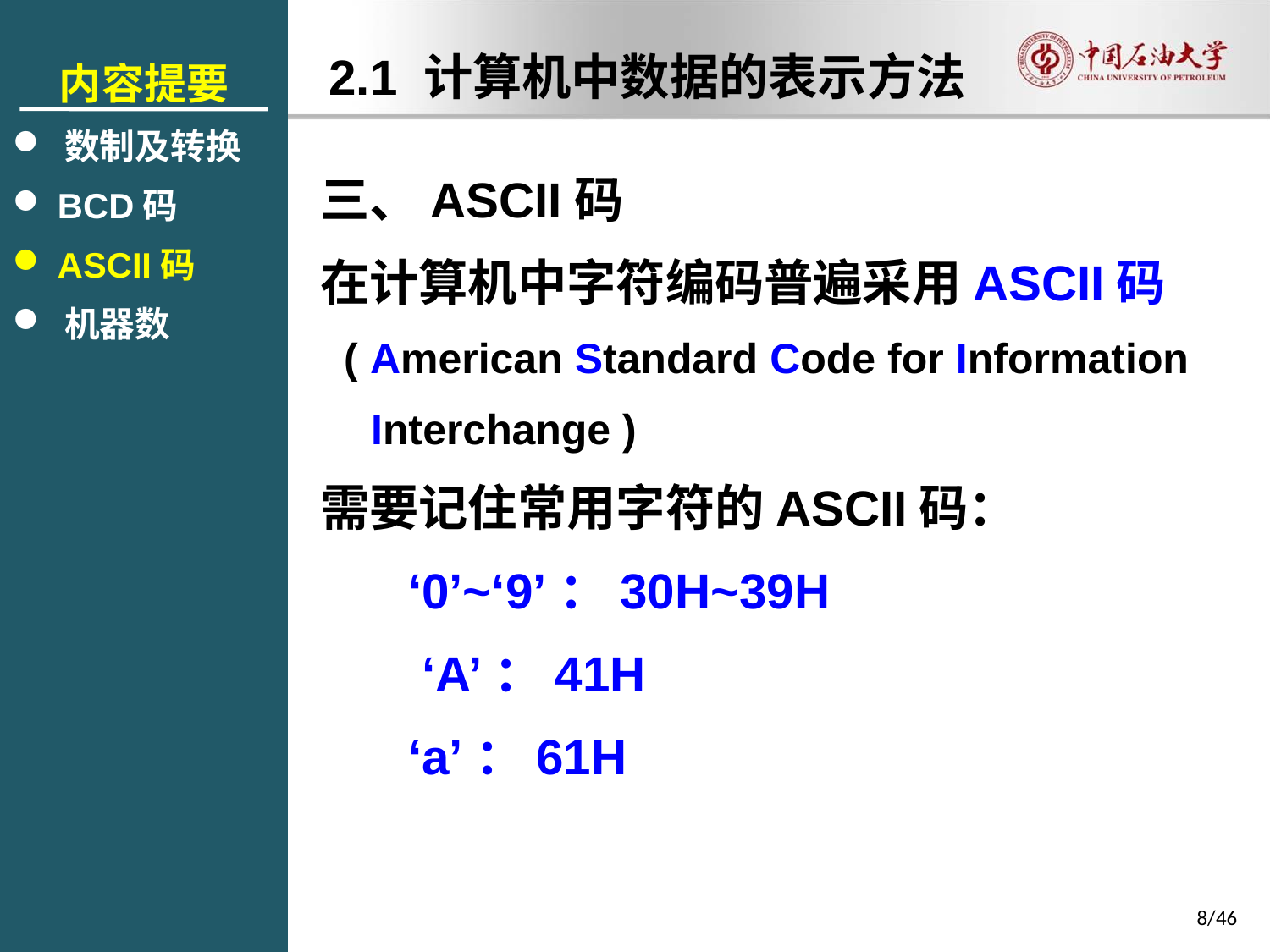

内容提要
 数制及转换
 BCD码
 ASCII码
 机器数
2.1 计算机中数据的表示方法
三、ASCII码
在计算机中字符编码普遍采用ASCII码
  ( American Standard Code for Information Interchange )
需要记住常用字符的ASCII码：
‘0’~‘9’：30H~39H
 ‘A’：41H
‘a’：61H
8/46